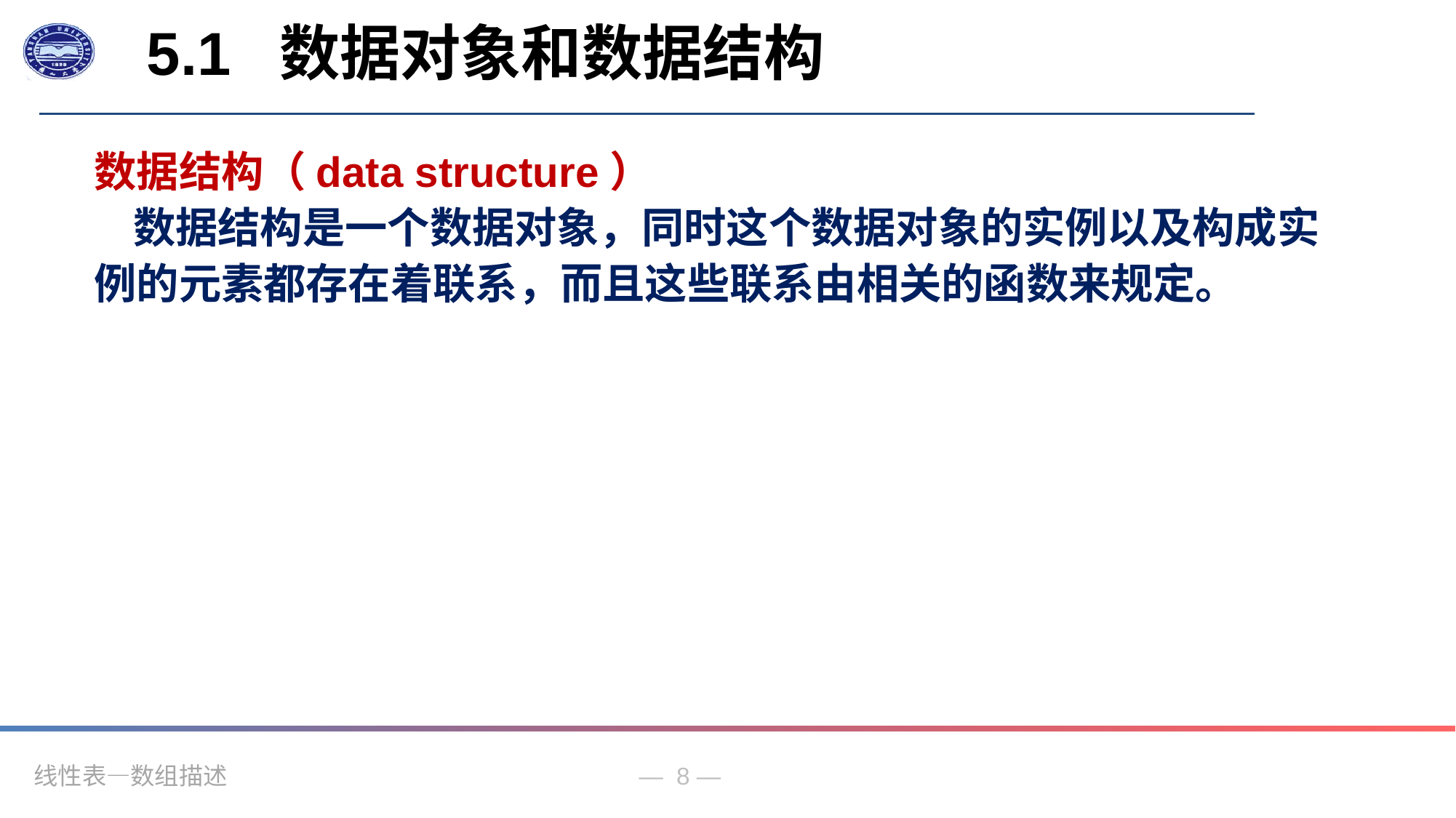

5.1  数据对象和数据结构
数据结构（data structure）
   数据结构是一个数据对象，同时这个数据对象的实例以及构成实例的元素都存在着联系，而且这些联系由相关的函数来规定。